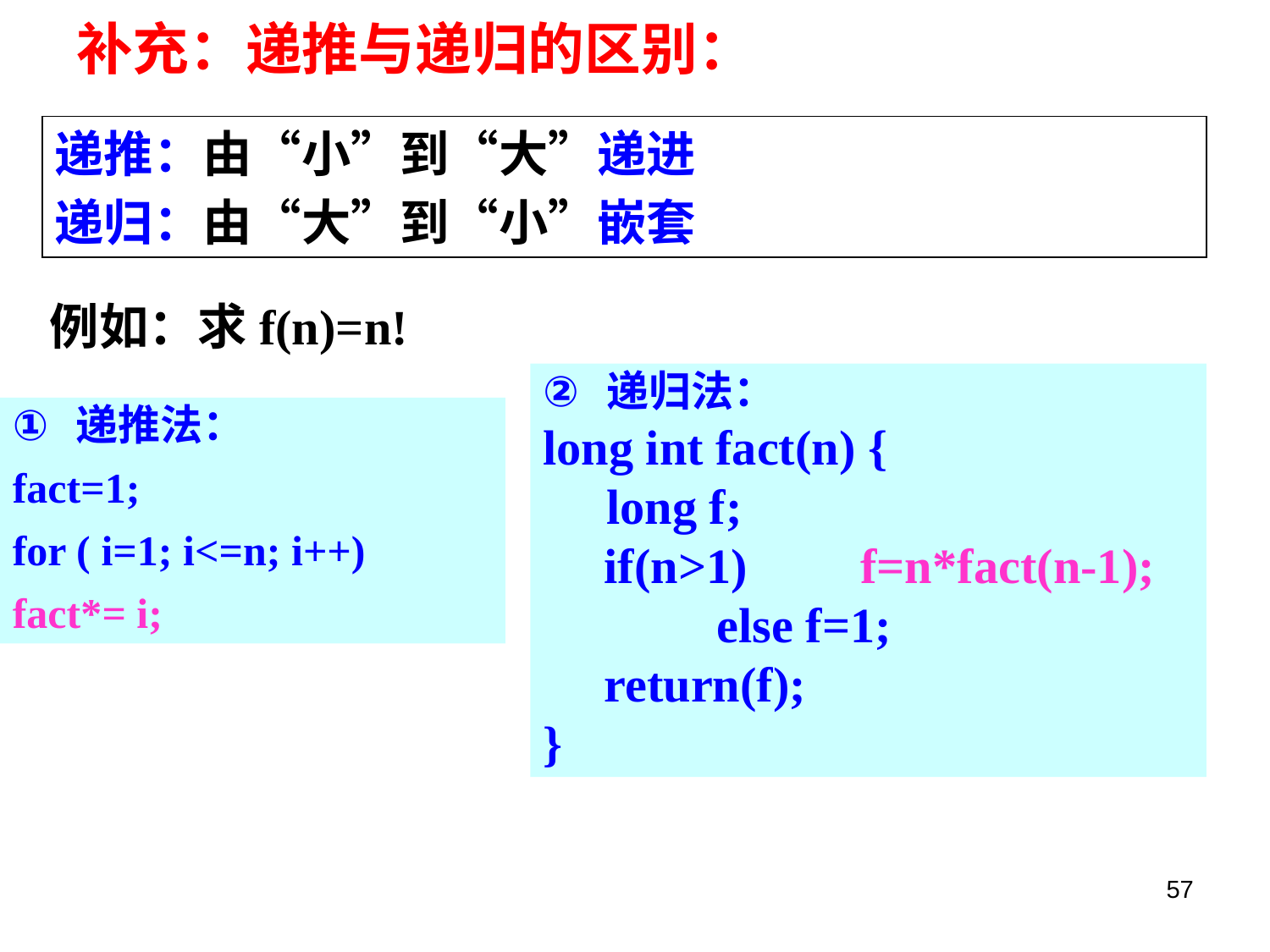

# 补充：递推与递归的区别：
递推：由“小”到“大”递进
递归：由“大”到“小”嵌套
例如：求f(n)=n!
递归法：
long int fact(n) {
	long f;
     if(n>1)	f=n*fact(n-1);             else f=1;
     return(f);
}
递推法：
fact=1;
for ( i=1; i<=n; i++)
fact*= i;
57